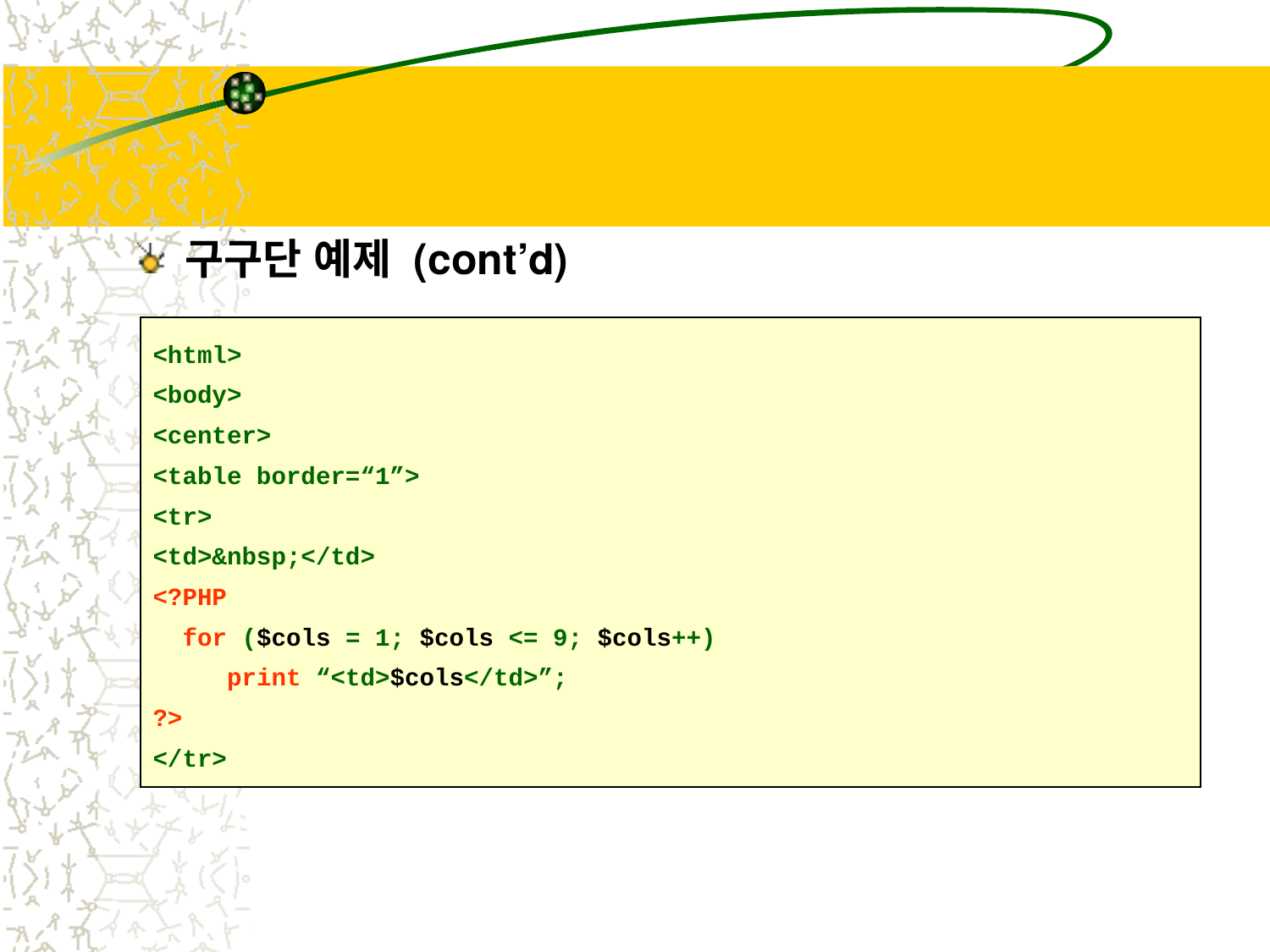

#
구구단 예제 (cont’d)
<html>
<body>
<center>
<table border=“1”>
<tr>
<td>&nbsp;</td>
<?PHP
  for ($cols = 1; $cols <= 9; $cols++)
     print “<td>$cols</td>”;
?>
</tr>